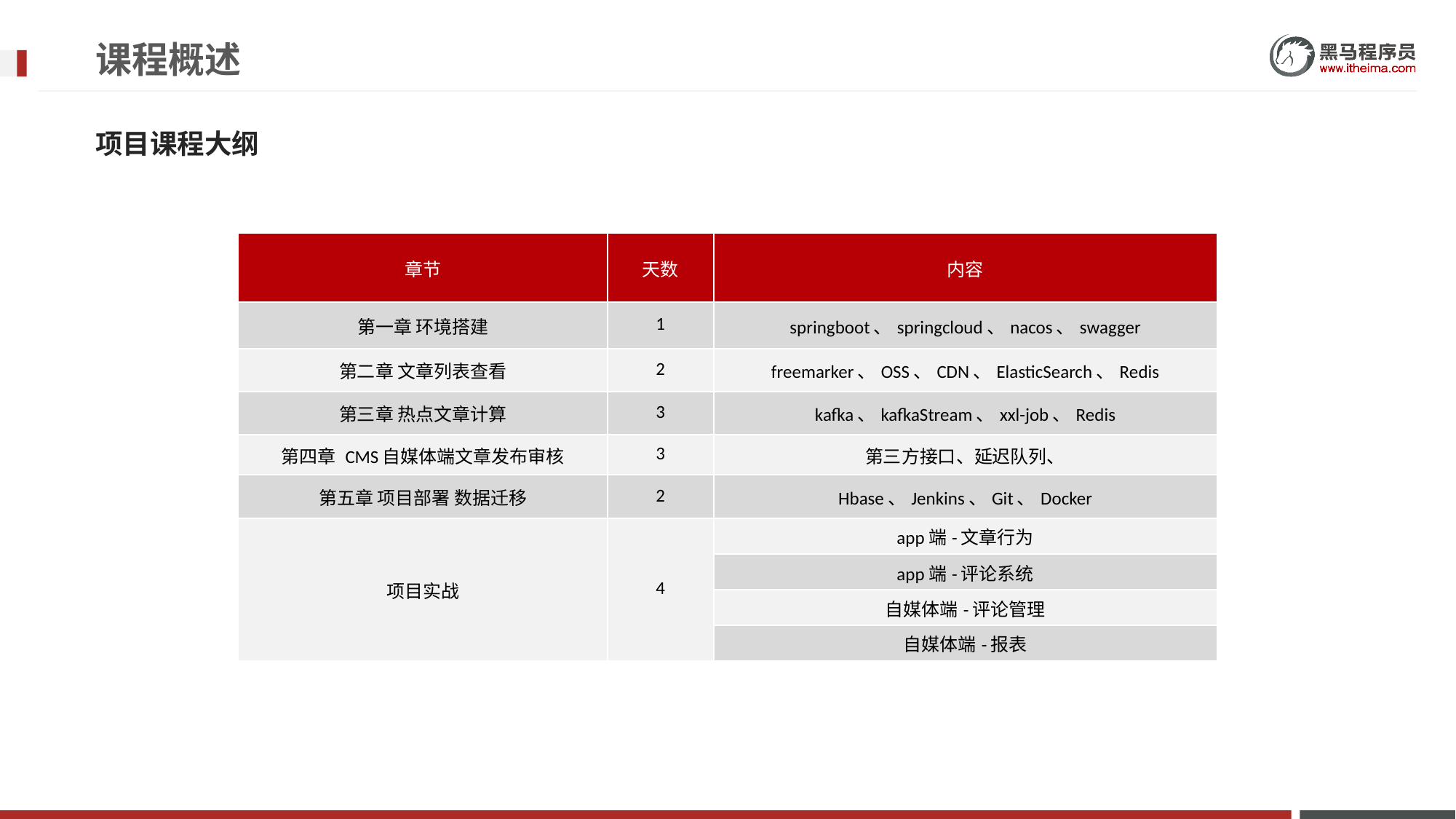

# 课程概述
项目课程大纲

| 章节 | 天数 | 内容 |
| --- | --- | --- |
| 第一章 环境搭建 | 1 | springboot、springcloud、nacos、swagger |
| 第二章 文章列表查看 | 2 | freemarker、OSS、CDN、ElasticSearch、Redis |
| 第三章 热点文章计算 | 3 | kafka、kafkaStream、xxl-job、Redis |
| 第四章 CMS自媒体端文章发布审核 | 3 | 第三方接口、延迟队列、 |
| 第五章 项目部署 数据迁移 | 2 | Hbase、Jenkins、Git、Docker |
| 项目实战 | 4 | app端-文章行为 |
|  |  | app端-评论系统 |
|  |  | 自媒体端-评论管理 |
|  |  | 自媒体端-报表 |